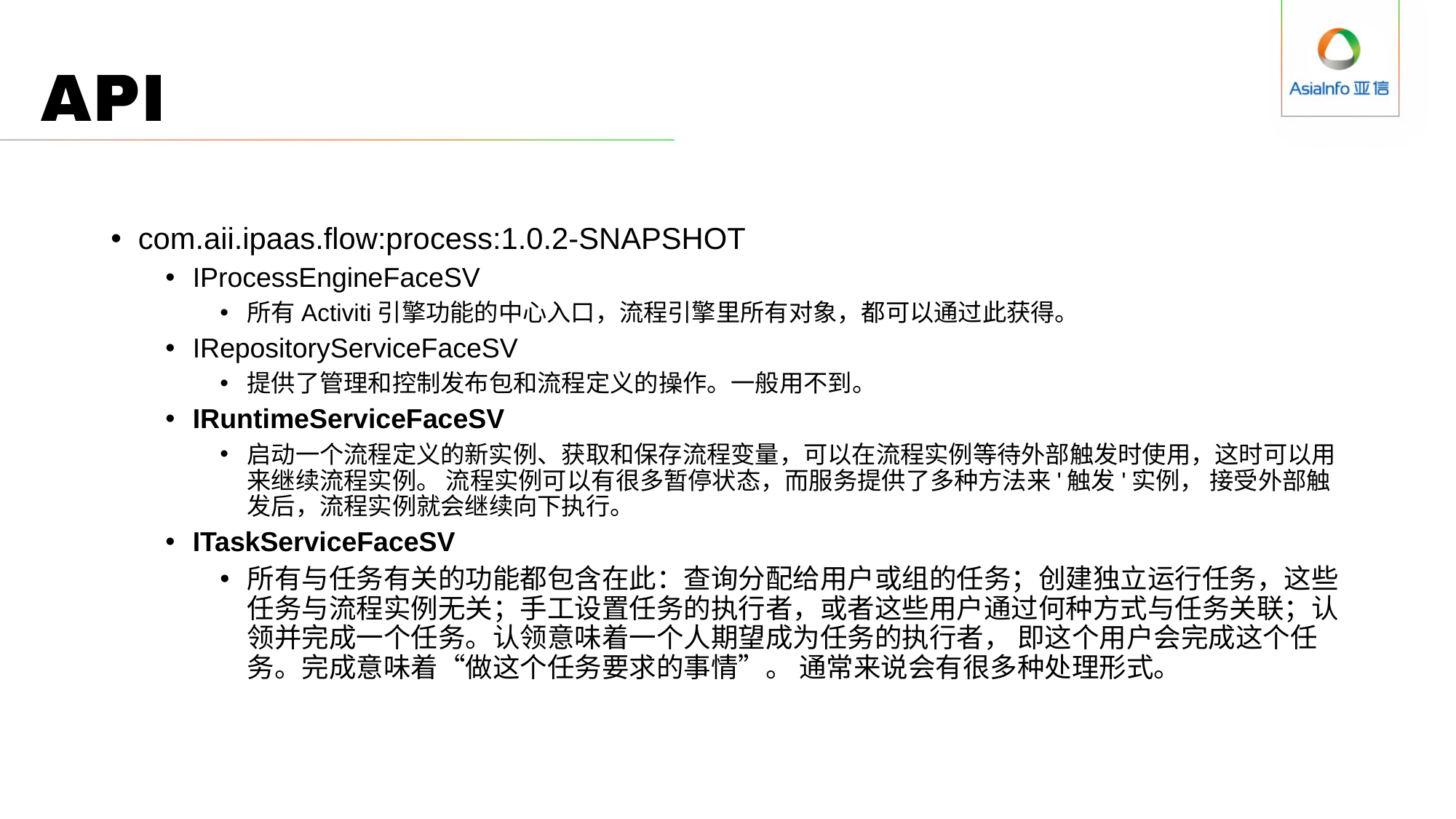

# API
com.aii.ipaas.flow:process:1.0.2-SNAPSHOT
IProcessEngineFaceSV
所有Activiti引擎功能的中心入口，流程引擎里所有对象，都可以通过此获得。
IRepositoryServiceFaceSV
提供了管理和控制发布包和流程定义的操作。一般用不到。
IRuntimeServiceFaceSV
启动一个流程定义的新实例、获取和保存流程变量，可以在流程实例等待外部触发时使用，这时可以用来继续流程实例。 流程实例可以有很多暂停状态，而服务提供了多种方法来'触发'实例， 接受外部触发后，流程实例就会继续向下执行。
ITaskServiceFaceSV
所有与任务有关的功能都包含在此：查询分配给用户或组的任务；创建独立运行任务，这些任务与流程实例无关；手工设置任务的执行者，或者这些用户通过何种方式与任务关联；认领并完成一个任务。认领意味着一个人期望成为任务的执行者， 即这个用户会完成这个任务。完成意味着“做这个任务要求的事情”。 通常来说会有很多种处理形式。